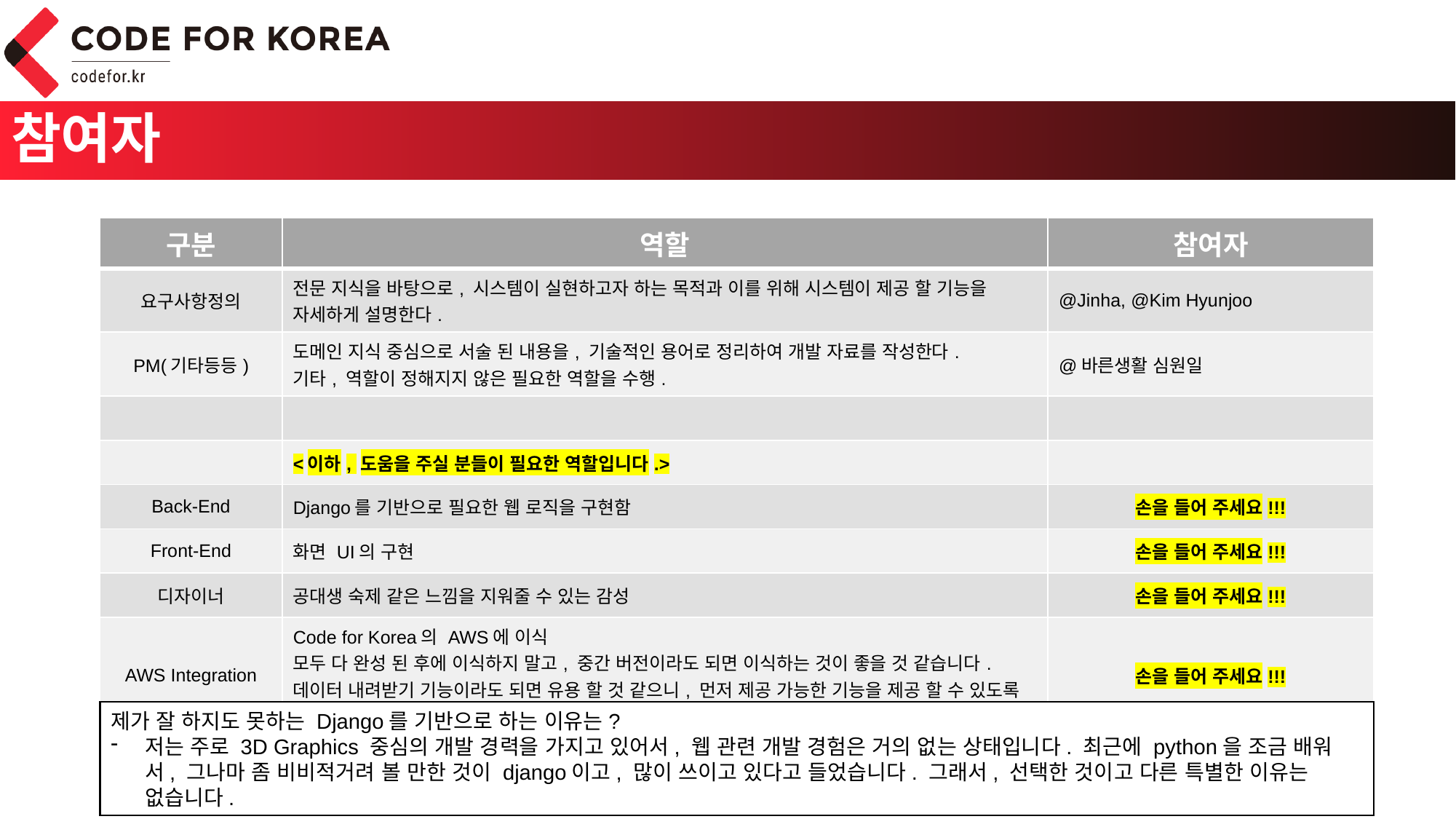

# 참여자
| 구분 | 역할 | 참여자 |
| --- | --- | --- |
| 요구사항정의 | 전문 지식을 바탕으로, 시스템이 실현하고자 하는 목적과 이를 위해 시스템이 제공 할 기능을 자세하게 설명한다. | @Jinha, @Kim Hyunjoo |
| PM(기타등등) | 도메인 지식 중심으로 서술 된 내용을, 기술적인 용어로 정리하여 개발 자료를 작성한다. 기타, 역할이 정해지지 않은 필요한 역할을 수행. | @바른생활 심원일 |
|  |  |  |
|  | <이하, 도움을 주실 분들이 필요한 역할입니다.> |  |
| Back-End | Django를 기반으로 필요한 웹 로직을 구현함 | 손을 들어 주세요!!! |
| Front-End | 화면 UI의 구현 | 손을 들어 주세요!!! |
| 디자이너 | 공대생 숙제 같은 느낌을 지워줄 수 있는 감성 | 손을 들어 주세요!!! |
| AWS Integration | Code for Korea의 AWS에 이식 모두 다 완성 된 후에 이식하지 말고, 중간 버전이라도 되면 이식하는 것이 좋을 것 같습니다. 데이터 내려받기 기능이라도 되면 유용 할 것 같으니, 먼저 제공 가능한 기능을 제공 할 수 있도록 되는 기능 먼저 반영하고자 합니다. | 손을 들어 주세요!!! |
|  |  |  |
제가 잘 하지도 못하는 Django를 기반으로 하는 이유는?
저는 주로 3D Graphics 중심의 개발 경력을 가지고 있어서, 웹 관련 개발 경험은 거의 없는 상태입니다. 최근에 python을 조금 배워서, 그나마 좀 비비적거려 볼 만한 것이 django이고, 많이 쓰이고 있다고 들었습니다. 그래서, 선택한 것이고 다른 특별한 이유는 없습니다.